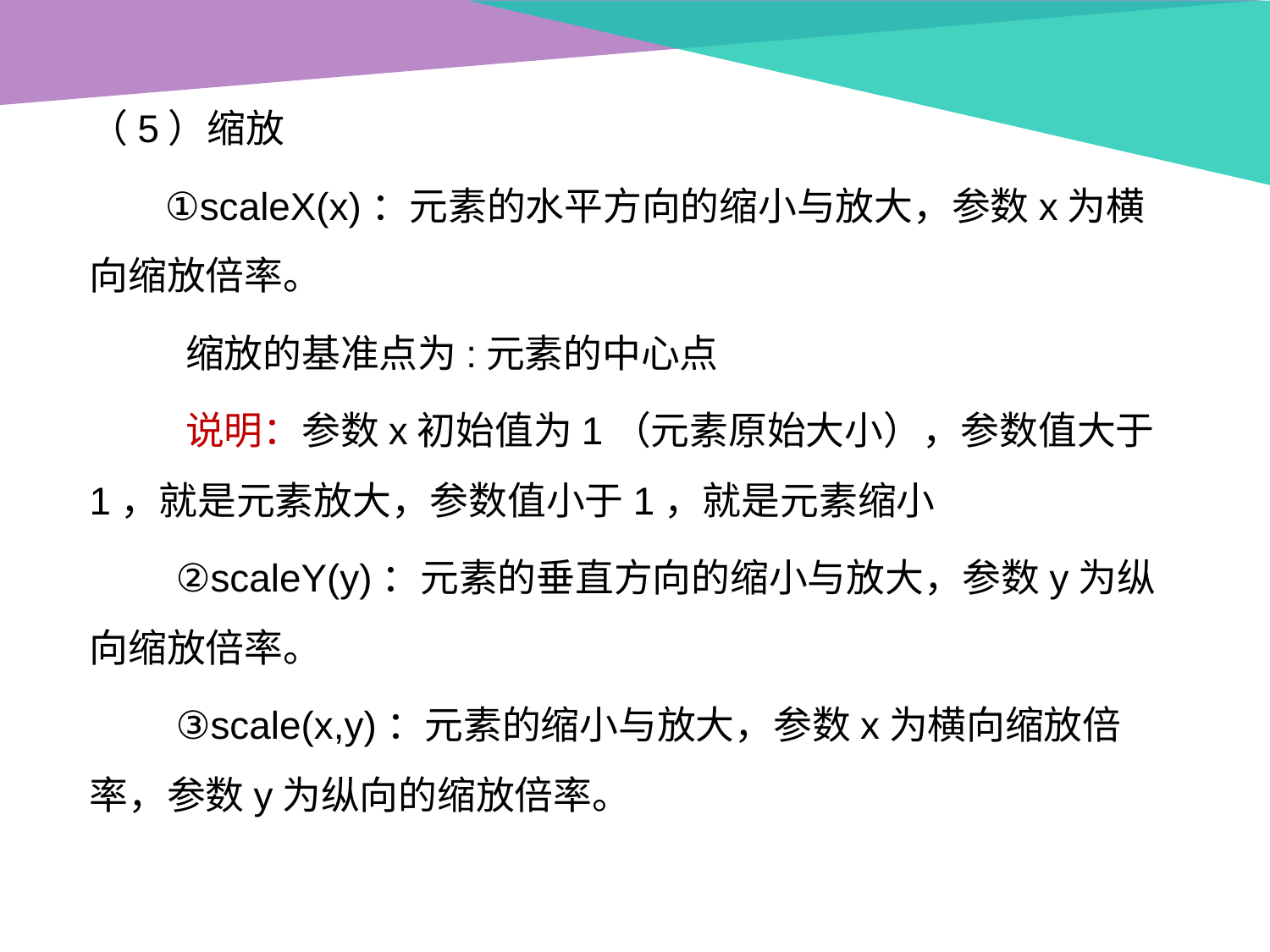

（5）缩放
       ①scaleX(x)：元素的水平方向的缩小与放大，参数x为横向缩放倍率。
          缩放的基准点为:元素的中心点
          说明：参数x初始值为1（元素原始大小），参数值大于1，就是元素放大，参数值小于1，就是元素缩小
        ②scaleY(y)：元素的垂直方向的缩小与放大，参数y为纵向缩放倍率。
        ③scale(x,y)：元素的缩小与放大，参数x为横向缩放倍率，参数y为纵向的缩放倍率。